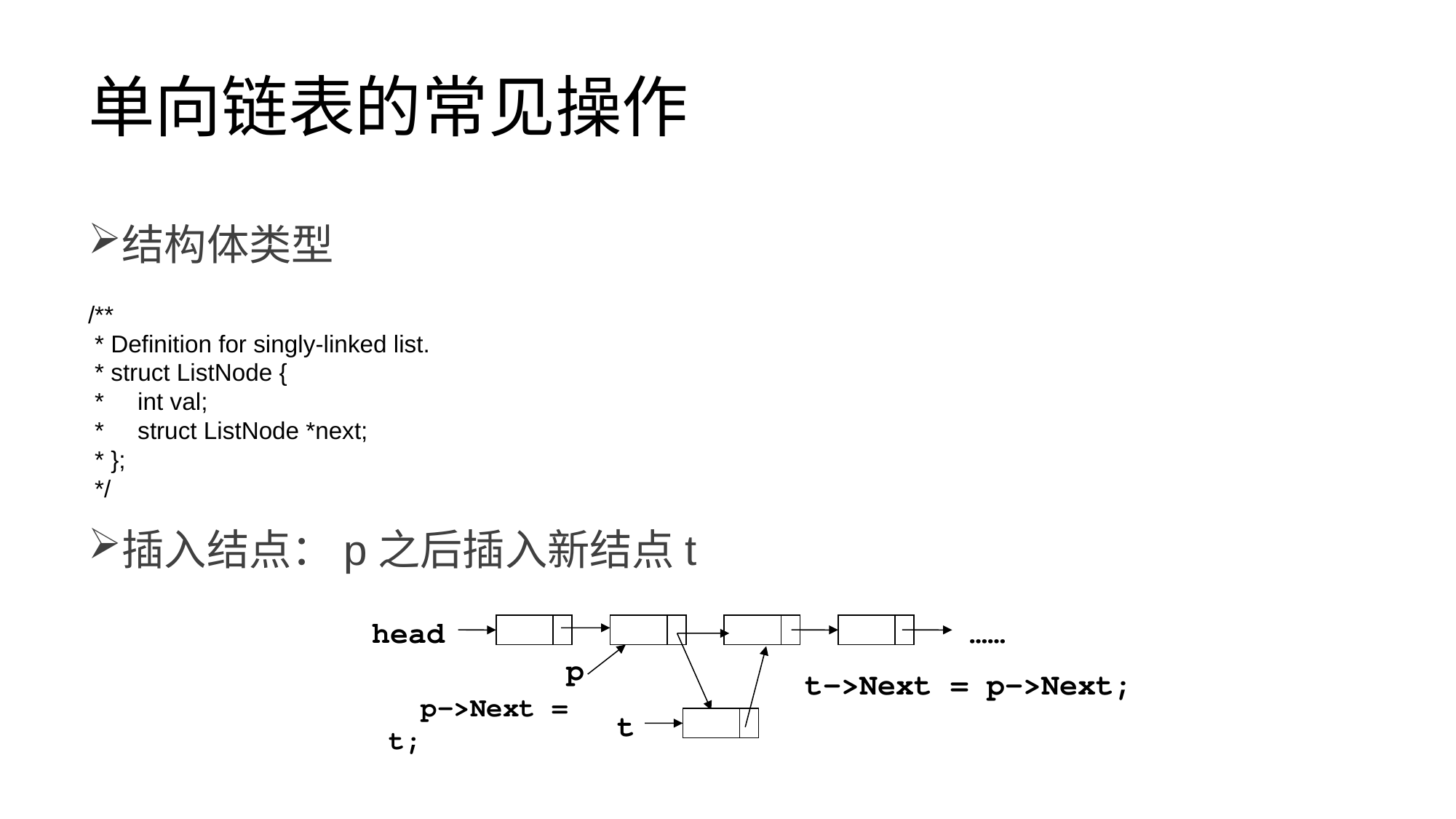

# 单向链表的常见操作
结构体类型

插入结点：p之后插入新结点t
/**
 * Definition for singly-linked list.
 * struct ListNode {
 *     int val;
 *     struct ListNode *next;
 * };
 */
head
……

p

t

t->Next = p->Next;
p->Next = t;